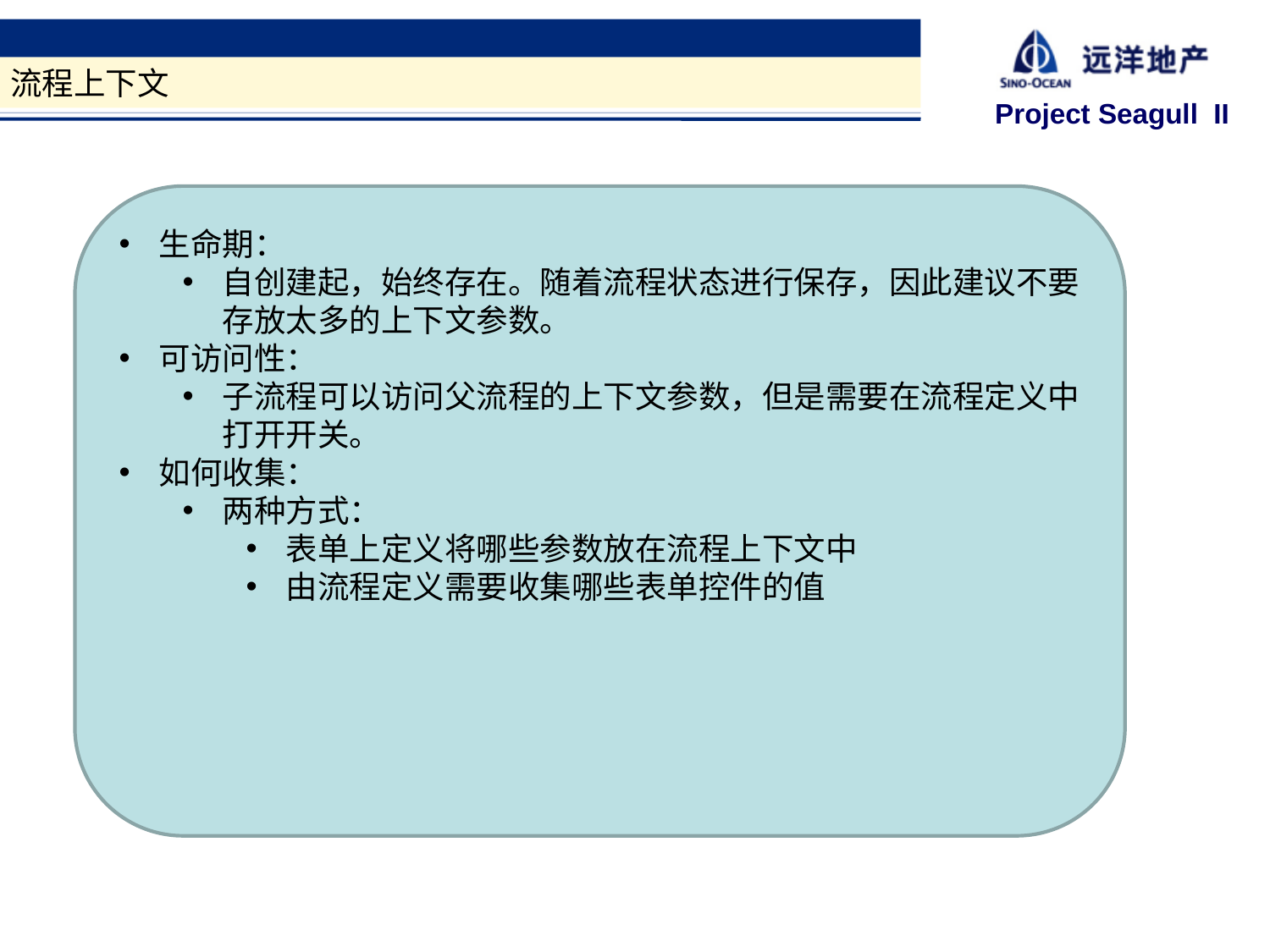

流程上下文

生命期：
自创建起，始终存在。随着流程状态进行保存，因此建议不要存放太多的上下文参数。
可访问性：
子流程可以访问父流程的上下文参数，但是需要在流程定义中打开开关。
如何收集：
两种方式：
表单上定义将哪些参数放在流程上下文中
由流程定义需要收集哪些表单控件的值